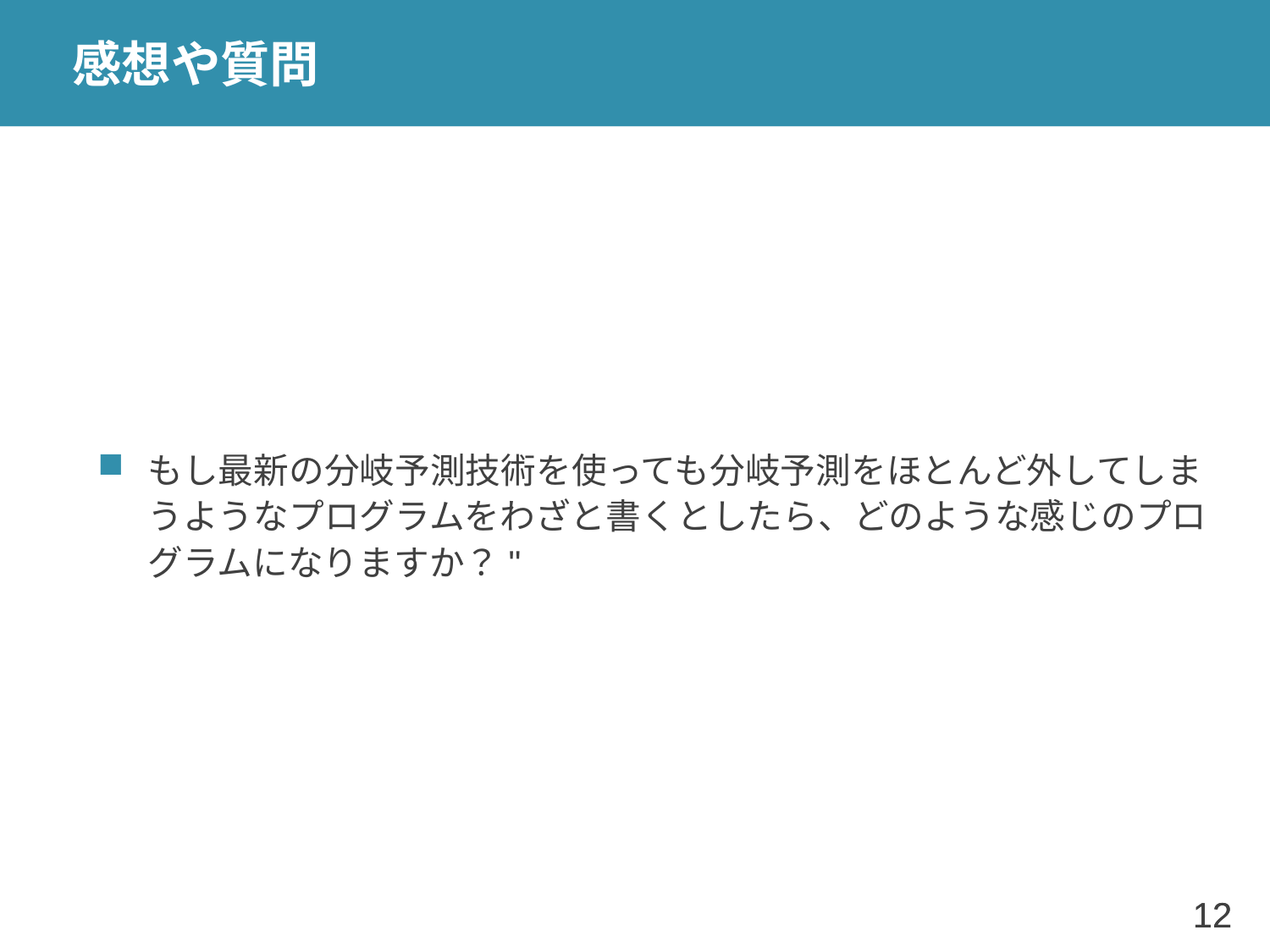

# 感想や質問
もし最新の分岐予測技術を使っても分岐予測をほとんど外してしまうようなプログラムをわざと書くとしたら、どのような感じのプログラムになりますか？"